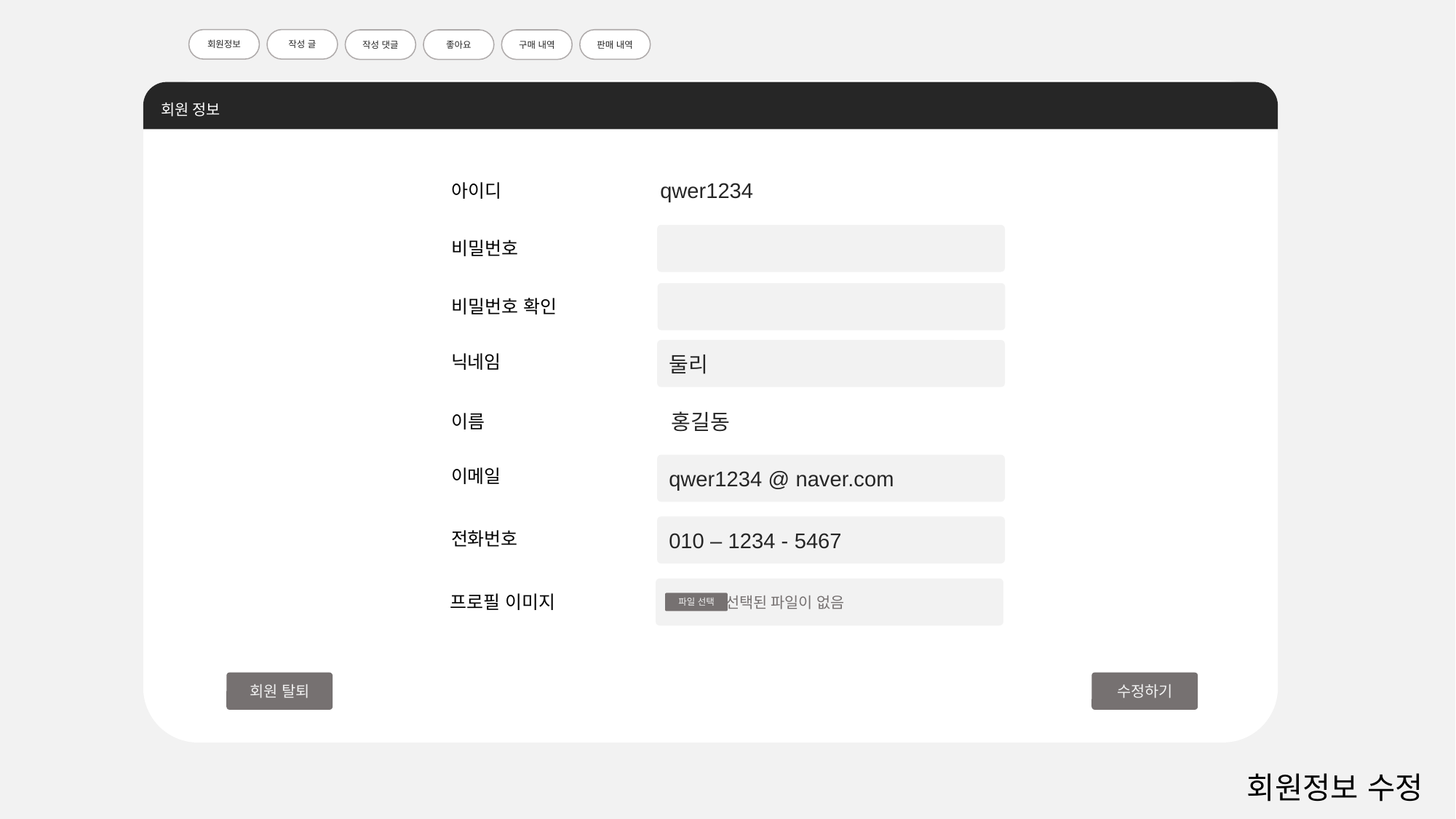

회원정보
작성 글
작성 댓글
좋아요
구매 내역
판매 내역

회원 정보
qwer1234
아이디

비밀번호

비밀번호 확인
둘리
닉네임
홍길동
이름
qwer1234 @ naver.com
이메일
010 – 1234 - 5467
전화번호
             선택된 파일이 없음
프로필 이미지
파일 선택
회원 탈퇴
수정하기
회원정보 수정